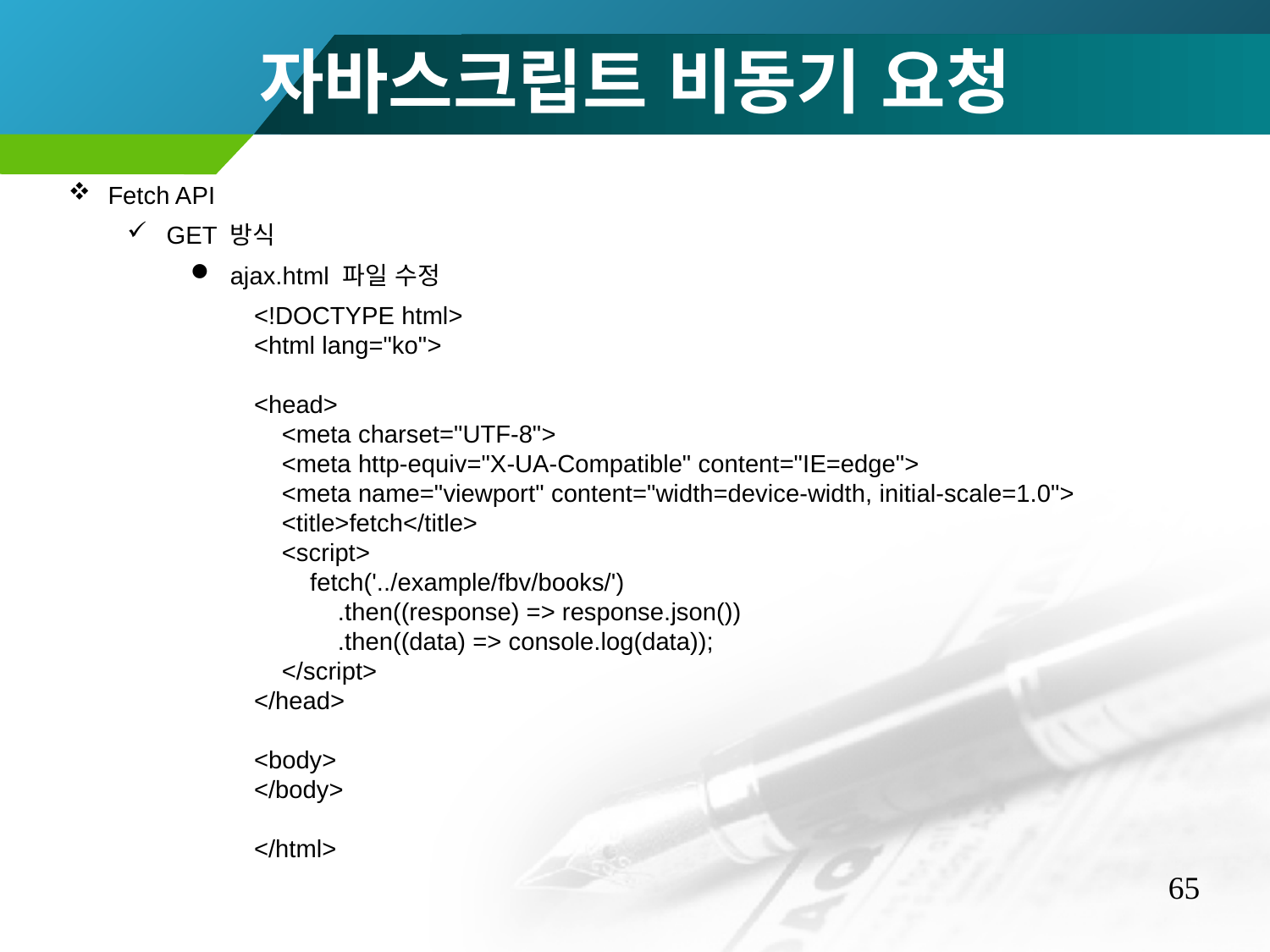

자바스크립트 비동기 요청
Fetch API
GET 방식
ajax.html 파일 수정
<!DOCTYPE html>
<html lang="ko">

<head>
    <meta charset="UTF-8">
    <meta http-equiv="X-UA-Compatible" content="IE=edge">
    <meta name="viewport" content="width=device-width, initial-scale=1.0">
    <title>fetch</title>
    <script>
        fetch('../example/fbv/books/')
            .then((response) => response.json())
            .then((data) => console.log(data));
    </script>
</head>

<body>
</body>

</html>

65